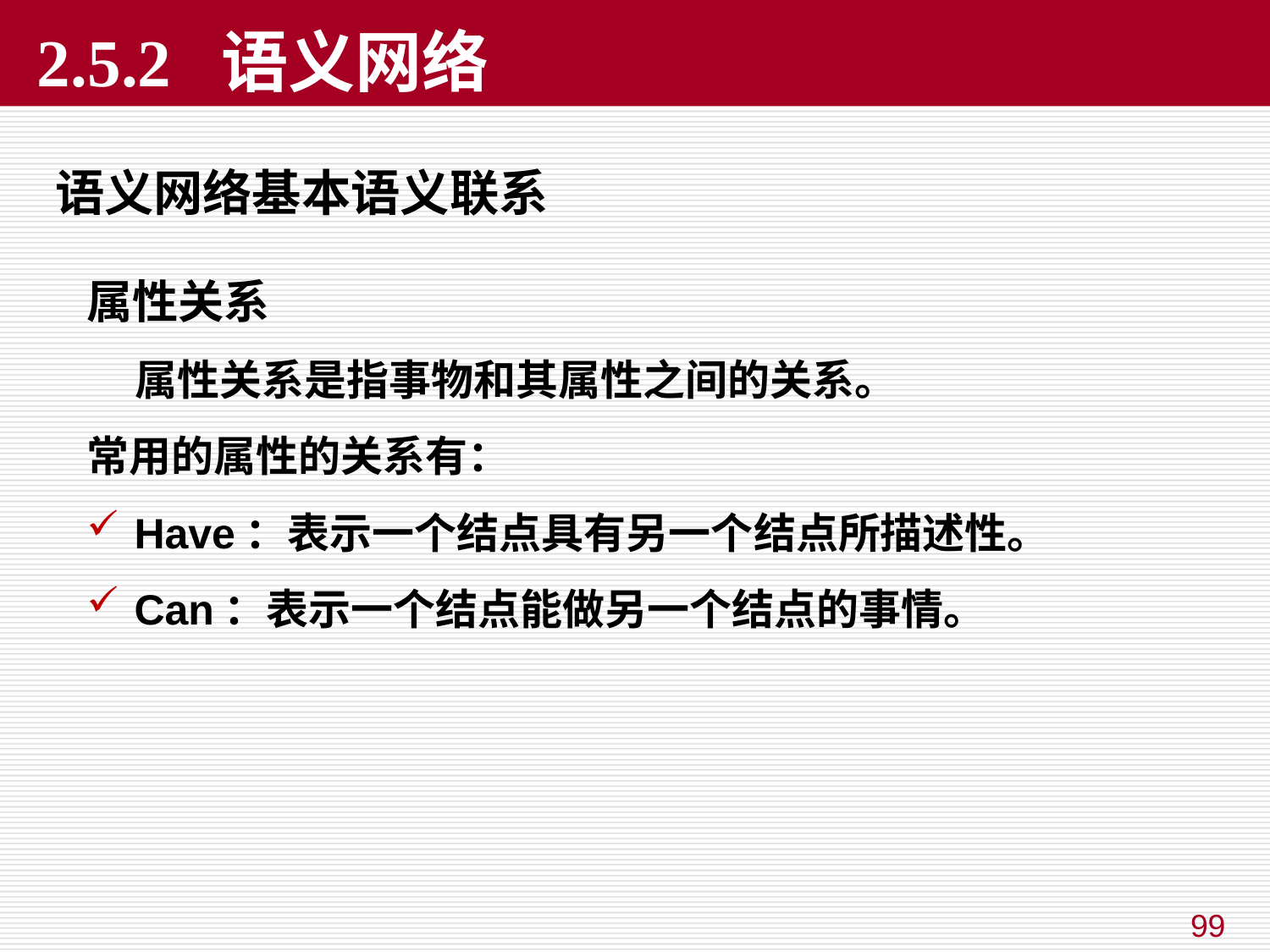

# 2.5.2  语义网络
语义网络基本语义联系
属性关系
    属性关系是指事物和其属性之间的关系。
常用的属性的关系有：
Have：表示一个结点具有另一个结点所描述性。
Can：表示一个结点能做另一个结点的事情。
99